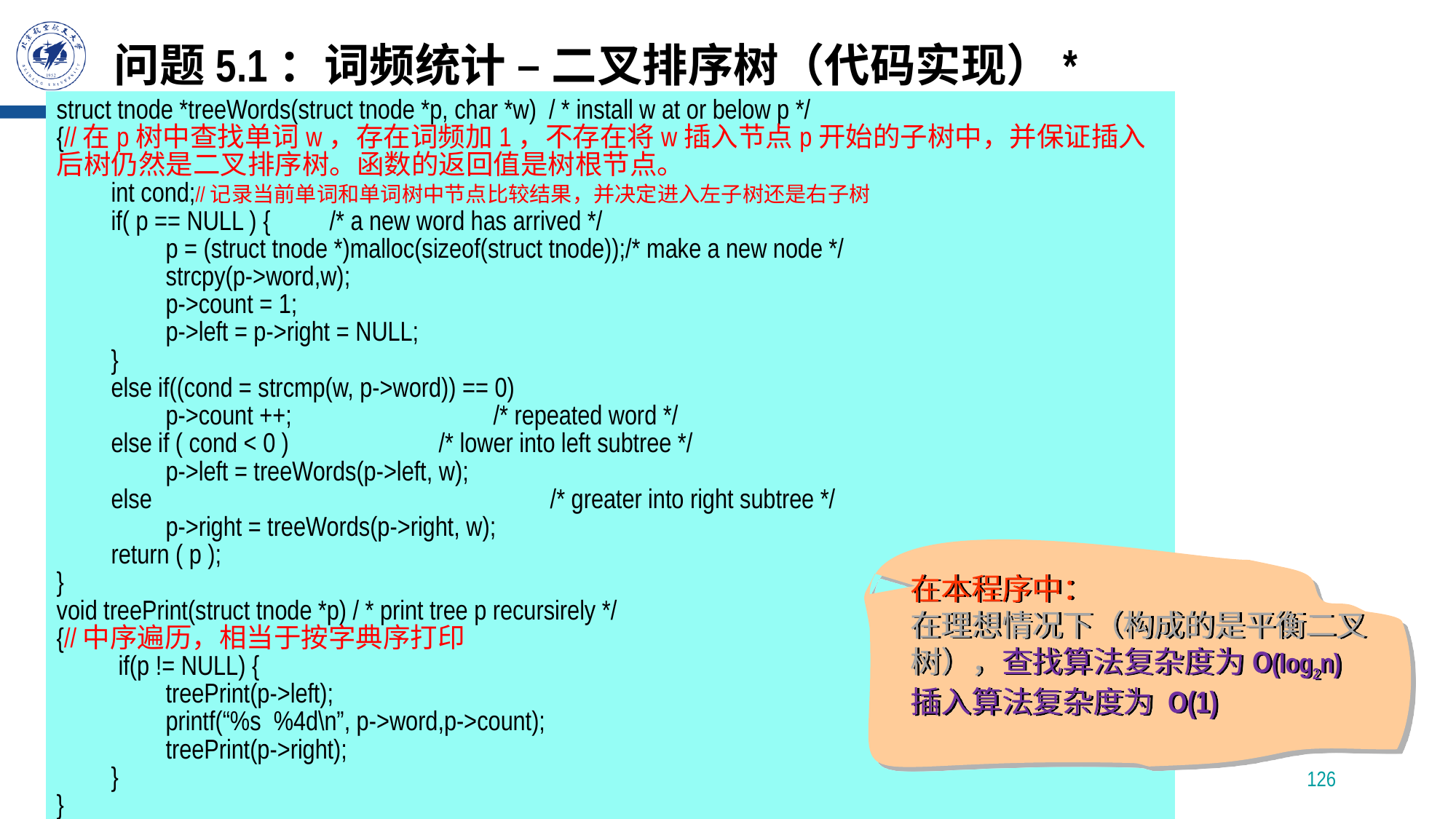

# 问题5.1：词频统计 – 二叉排序树（代码实现）*
struct tnode *treeWords(struct tnode *p, char *w)  / * install w at or below p */
{//在p树中查找单词w，存在词频加1，不存在将w插入节点p开始的子树中，并保证插入后树仍然是二叉排序树。函数的返回值是树根节点。
int cond;//记录当前单词和单词树中节点比较结果，并决定进入左子树还是右子树
if( p == NULL ) {	/* a new word has arrived */
p = (struct tnode *)malloc(sizeof(struct tnode));/* make a new node */
strcpy(p->word,w);
p->count = 1;
p->left = p->right = NULL;
}
else if((cond = strcmp(w, p->word)) == 0)
p->count ++;		/* repeated word */
else if ( cond < 0 )		/* lower into left subtree */
p->left = treeWords(p->left, w);
else 			                  /* greater into right subtree */
p->right = treeWords(p->right, w);
return ( p );
}
void treePrint(struct tnode *p) / * print tree p recursirely */
{//中序遍历，相当于按字典序打印
          if(p != NULL) {
treePrint(p->left);
printf(“%s  %4d\n”, p->word,p->count);
treePrint(p->right);
}
}

在本程序中：
在理想情况下（构成的是平衡二叉树），查找算法复杂度为O(log2n)
插入算法复杂度为 O(1)
126